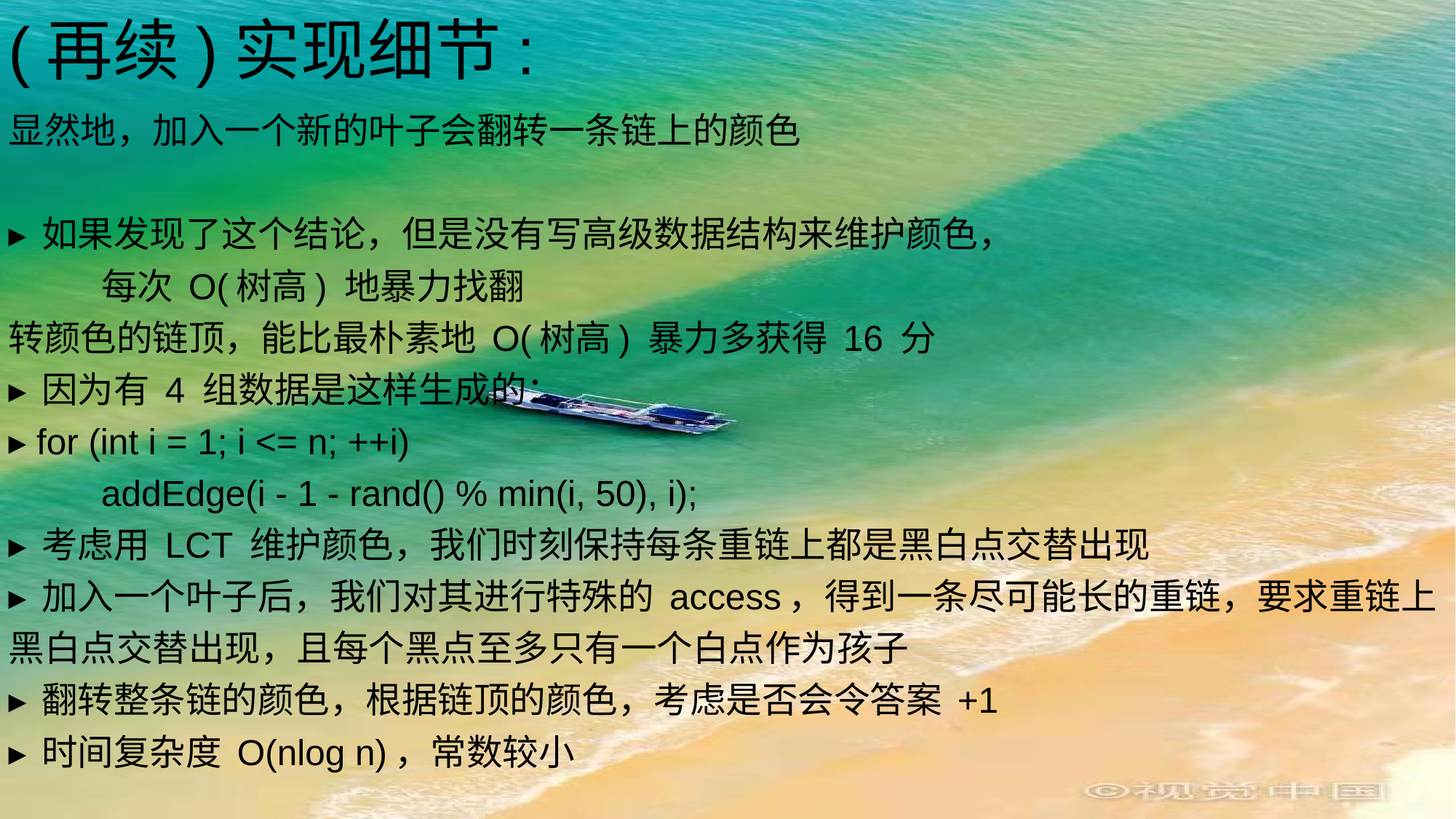

# (再续)实现细节:
显然地，加入一个新的叶子会翻转一条链上的颜色

▸ 如果发现了这个结论，但是没有写高级数据结构来维护颜色，
	每次 O(树高) 地暴力找翻
转颜色的链顶，能比最朴素地 O(树高) 暴力多获得 16 分
▸ 因为有 4 组数据是这样生成的：
▸ for (int i = 1; i <= n; ++i)
	addEdge(i - 1 - rand() % min(i, 50), i);
▸ 考虑用 LCT 维护颜色，我们时刻保持每条重链上都是黑白点交替出现
▸ 加入一个叶子后，我们对其进行特殊的 access，得到一条尽可能长的重链，要求重链上
黑白点交替出现，且每个黑点至多只有一个白点作为孩子
▸ 翻转整条链的颜色，根据链顶的颜色，考虑是否会令答案 +1
▸ 时间复杂度 O(nlog n)，常数较小